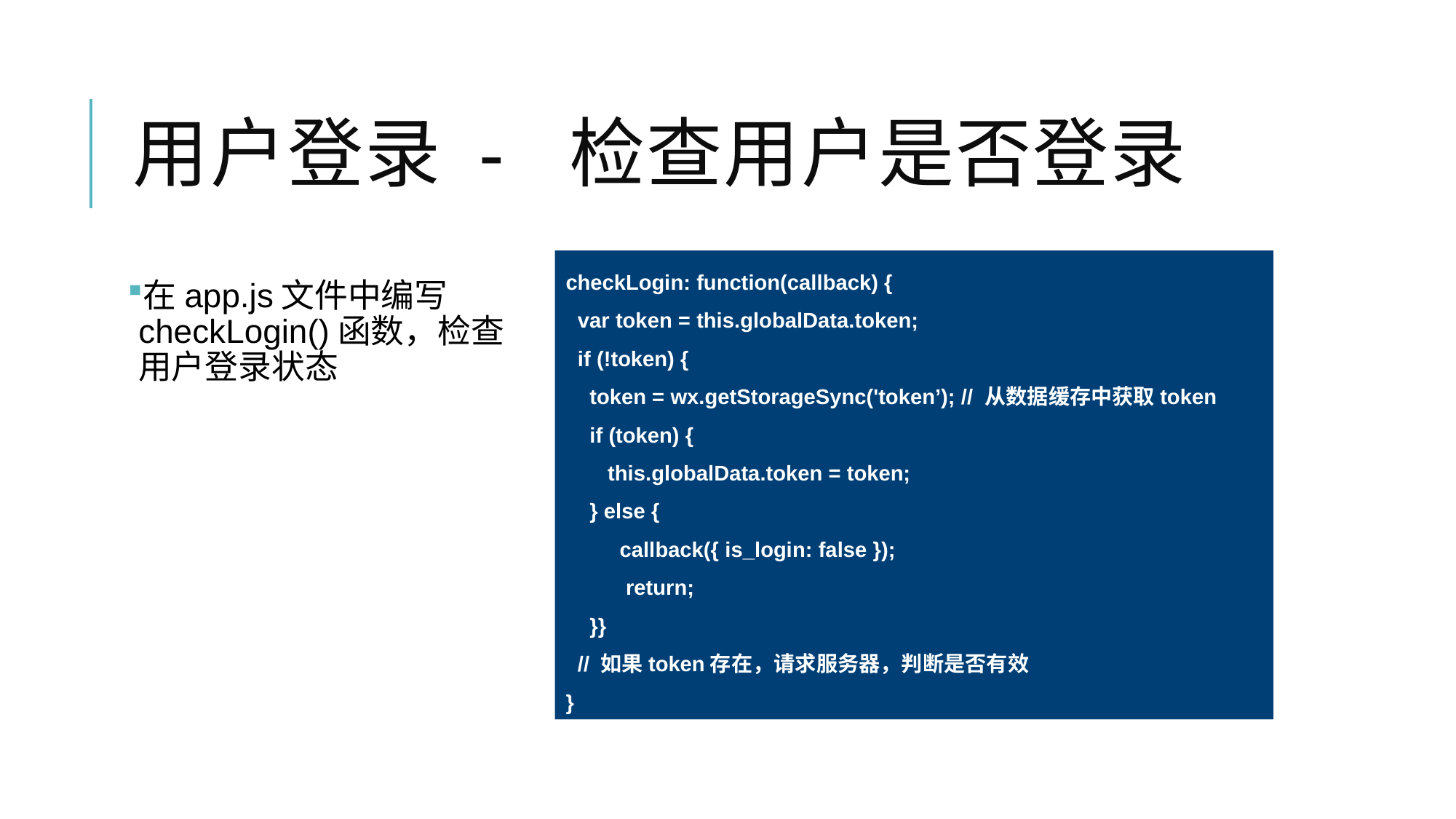

# 用户登录 -  检查用户是否登录
checkLogin: function(callback) {
  var token = this.globalData.token;
  if (!token) {
    token = wx.getStorageSync('token’); // 从数据缓存中获取token
    if (token) {
       this.globalData.token = token;
    } else {
         callback({ is_login: false });
          return;
    }}
  // 如果token存在，请求服务器，判断是否有效
}
在app.js文件中编写checkLogin()函数，检查用户登录状态